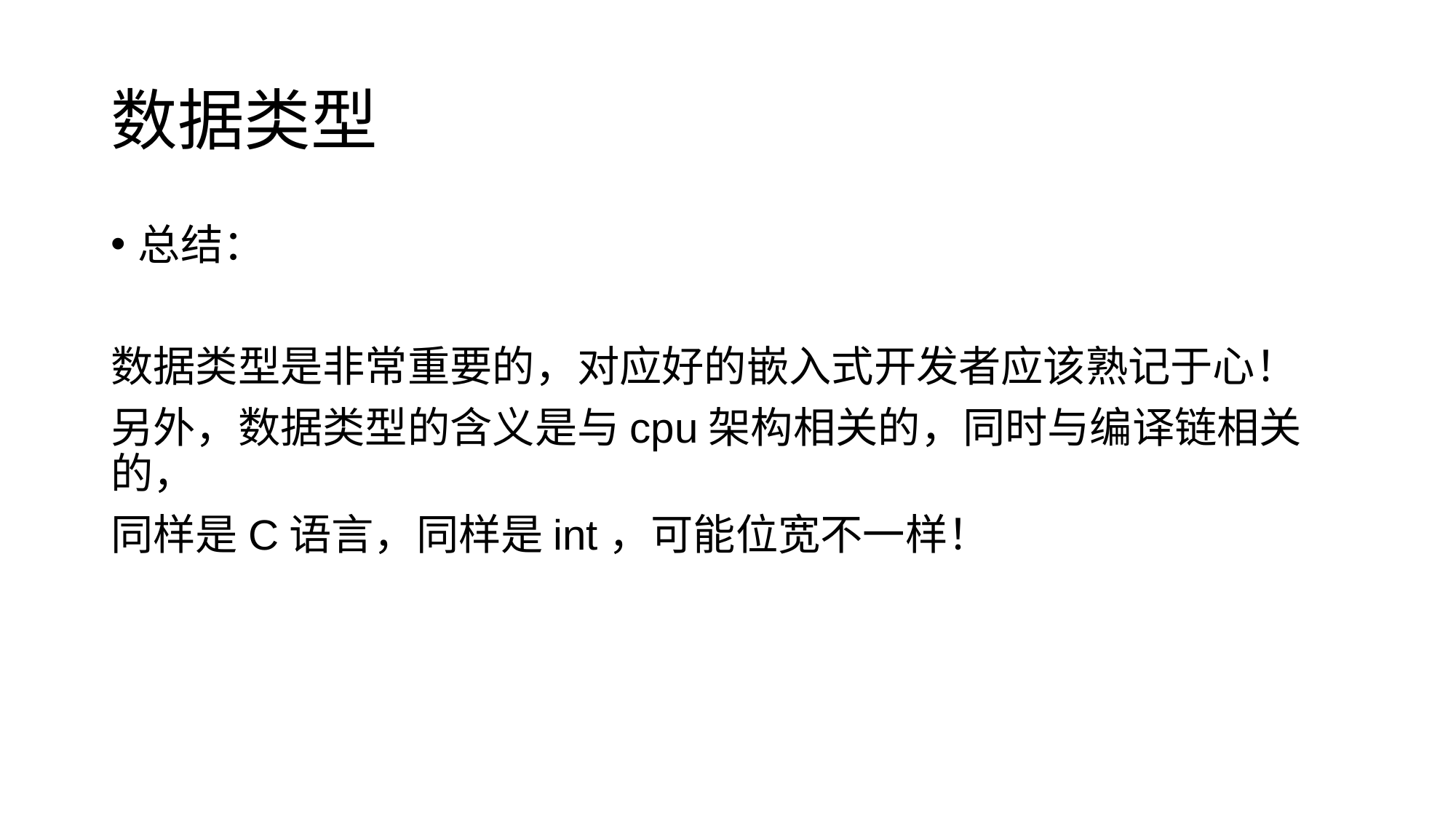

# 数据类型
总结：

数据类型是非常重要的，对应好的嵌入式开发者应该熟记于心！
另外，数据类型的含义是与cpu架构相关的，同时与编译链相关的，
同样是C语言，同样是int，可能位宽不一样！